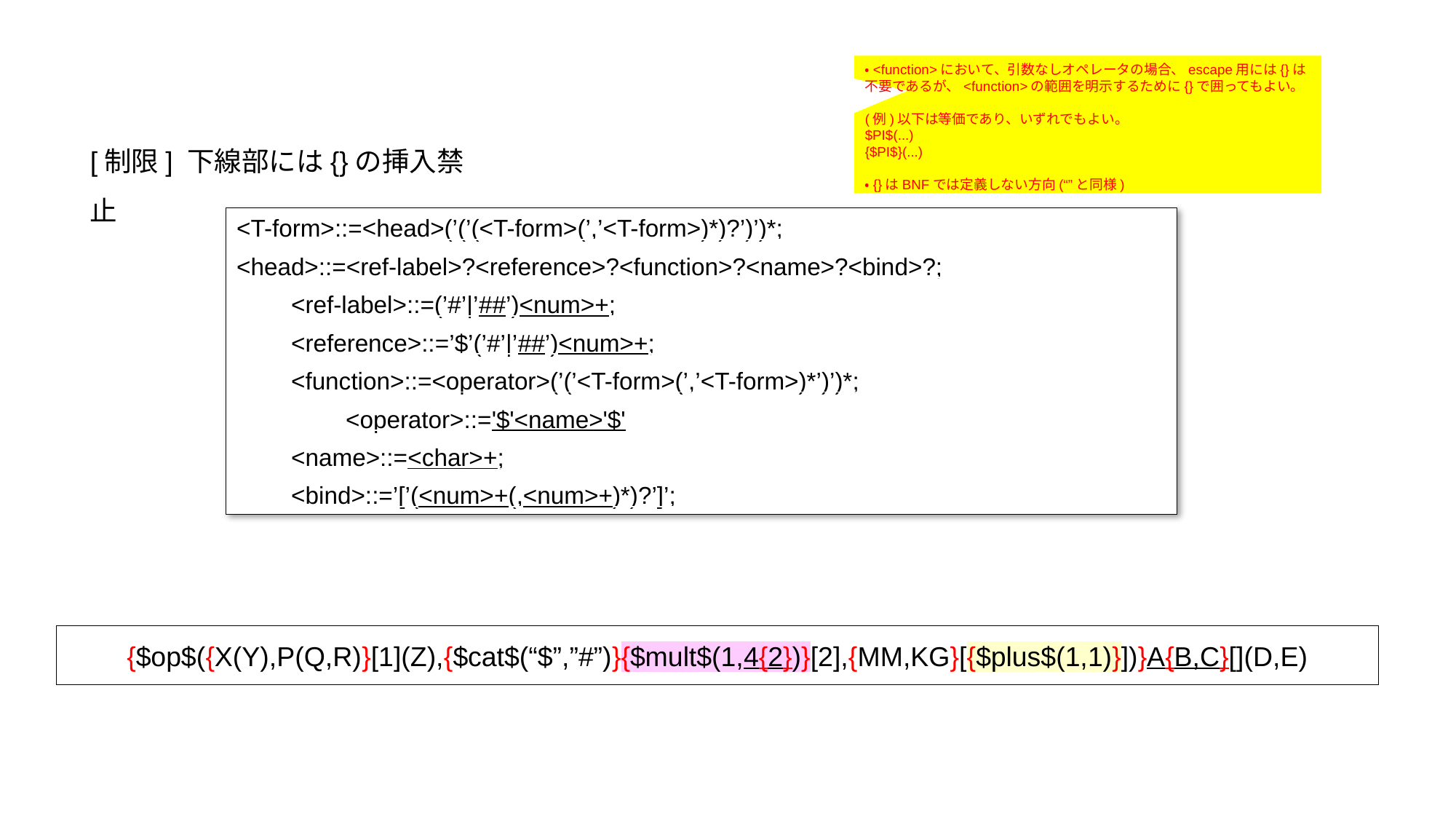

・<function>において、引数なしオペレータの場合、escape用には{}は不要であるが、<function>の範囲を明示するために{}で囲ってもよい。

(例)以下は等価であり、いずれでもよい。
$PI$(...)
{$PI$}(...)

・{}はBNFでは定義しない方向(“”と同様)
[制限] 下線部には{}の挿入禁止
<T-form>::=<head>(’(’(<T-form>(’,’<T-form>)*)?’)’)*;
<head>::=<ref-label>?<reference>?<function>?<name>?<bind>?;
<ref-label>::=(’#’|’##’)<num>+;
<reference>::=’$’(’#’|’##’)<num>+;
<function>::=<operator>(’(’<T-form>(’,’<T-form>)*’)’)*;
<operator>::='$'<name>'$'
<name>::=<char>+;
<bind>::=’[’(<num>+(,<num>+)*)?’]’;
{$op$({X(Y),P(Q,R)}[1](Z),{$cat$(“$”,”#”)}{$mult$(1,4{2})}[2],{MM,KG}[{$plus$(1,1)}])}A{B,C}[](D,E)